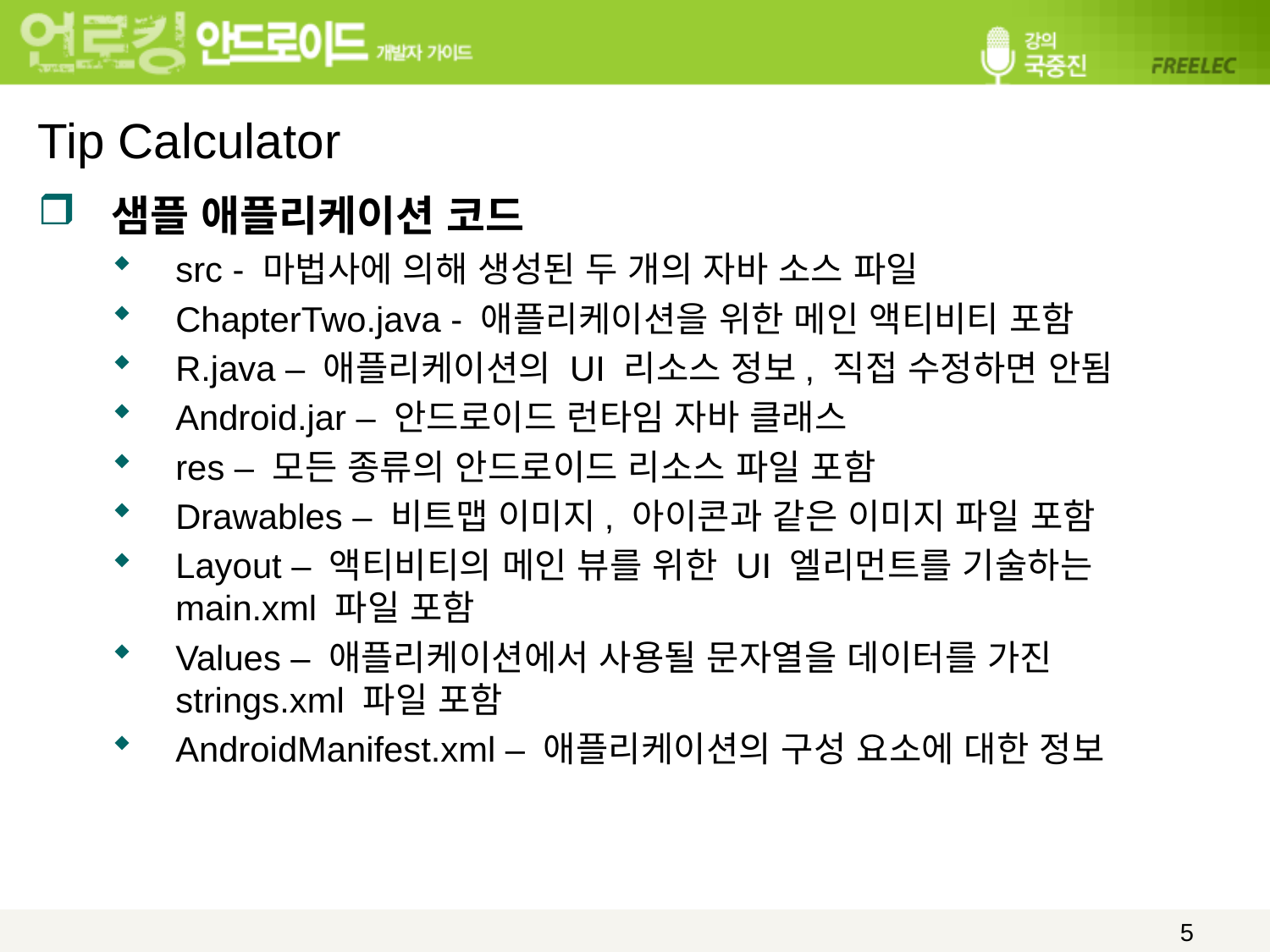

# Tip Calculator
샘플 애플리케이션 코드
src - 마법사에 의해 생성된 두 개의 자바 소스 파일
ChapterTwo.java - 애플리케이션을 위한 메인 액티비티 포함
R.java – 애플리케이션의 UI 리소스 정보, 직접 수정하면 안됨
Android.jar – 안드로이드 런타임 자바 클래스
res – 모든 종류의 안드로이드 리소스 파일 포함
Drawables – 비트맵 이미지, 아이콘과 같은 이미지 파일 포함
Layout – 액티비티의 메인 뷰를 위한 UI 엘리먼트를 기술하는 main.xml 파일 포함
Values – 애플리케이션에서 사용될 문자열을 데이터를 가진 strings.xml 파일 포함
AndroidManifest.xml – 애플리케이션의 구성 요소에 대한 정보
5